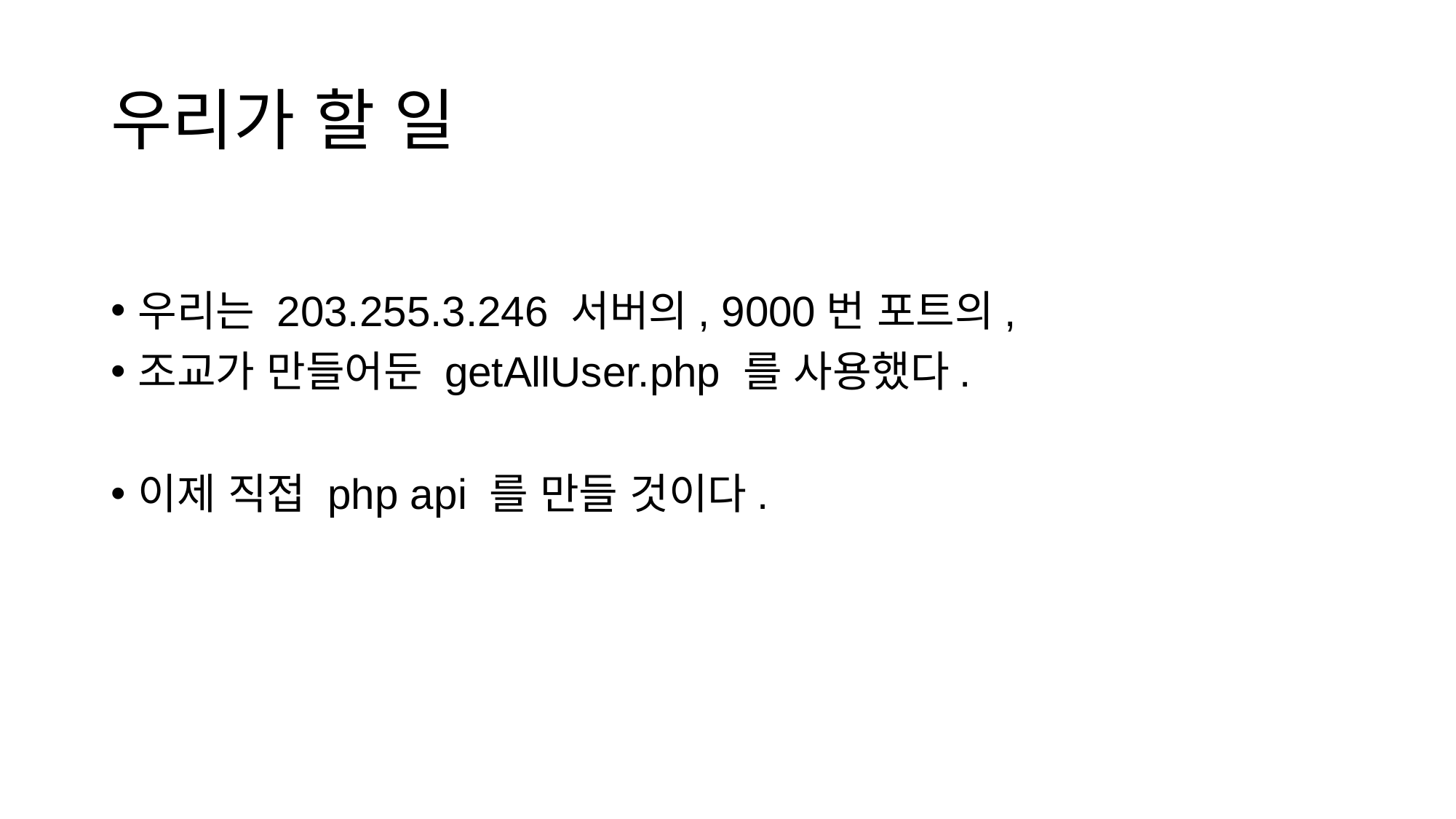

# 우리가 할 일

우리는 203.255.3.246 서버의, 9000번 포트의,
조교가 만들어둔 getAllUser.php 를 사용했다.

이제 직접 php api 를 만들 것이다.